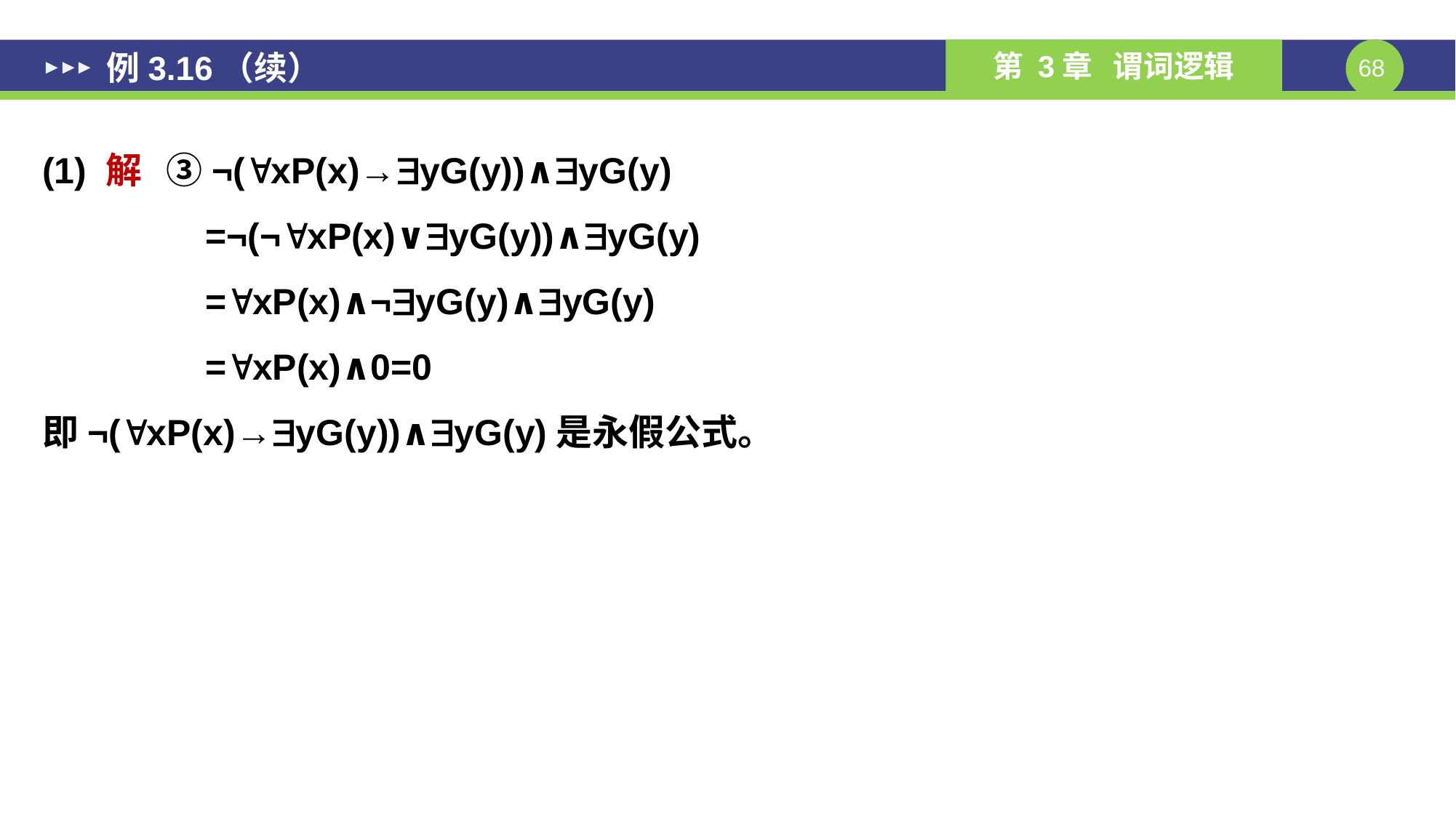

例3.16（续）
(1) 解   ③¬(∀xP(x)→∃yG(y))∧∃yG(y)
                =¬(¬∀xP(x)∨∃yG(y))∧∃yG(y)
                =∀xP(x)∧¬∃yG(y)∧∃yG(y)
                =∀xP(x)∧0=0
即¬(∀xP(x)→∃yG(y))∧∃yG(y)是永假公式。